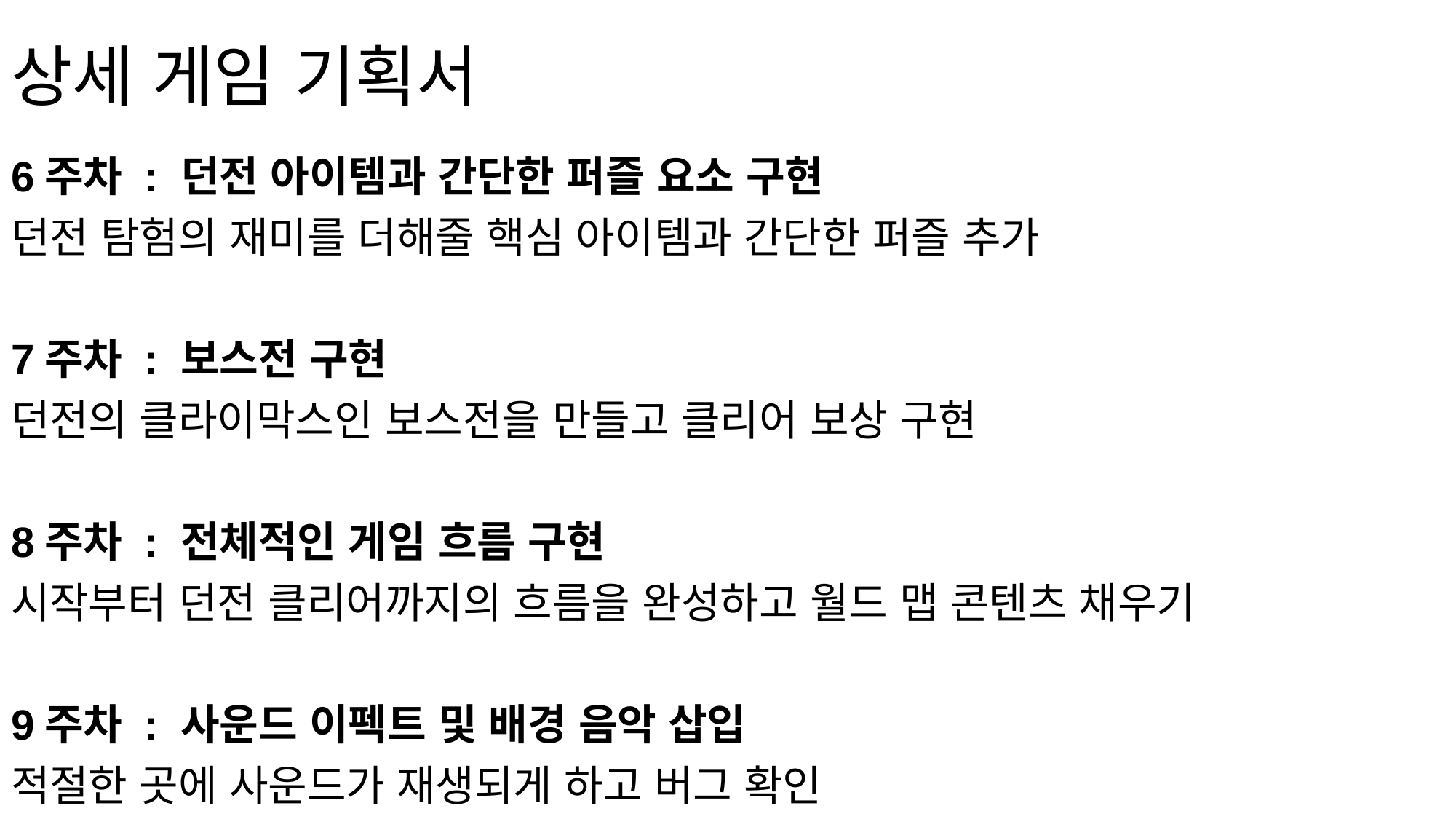

# 상세 게임 기획서
6주차 : 던전 아이템과 간단한 퍼즐 요소 구현
던전 탐험의 재미를 더해줄 핵심 아이템과 간단한 퍼즐 추가

7주차 : 보스전 구현
던전의 클라이막스인 보스전을 만들고 클리어 보상 구현

8주차 : 전체적인 게임 흐름 구현
시작부터 던전 클리어까지의 흐름을 완성하고 월드 맵 콘텐츠 채우기

9주차 : 사운드 이펙트 및 배경 음악 삽입
적절한 곳에 사운드가 재생되게 하고 버그 확인